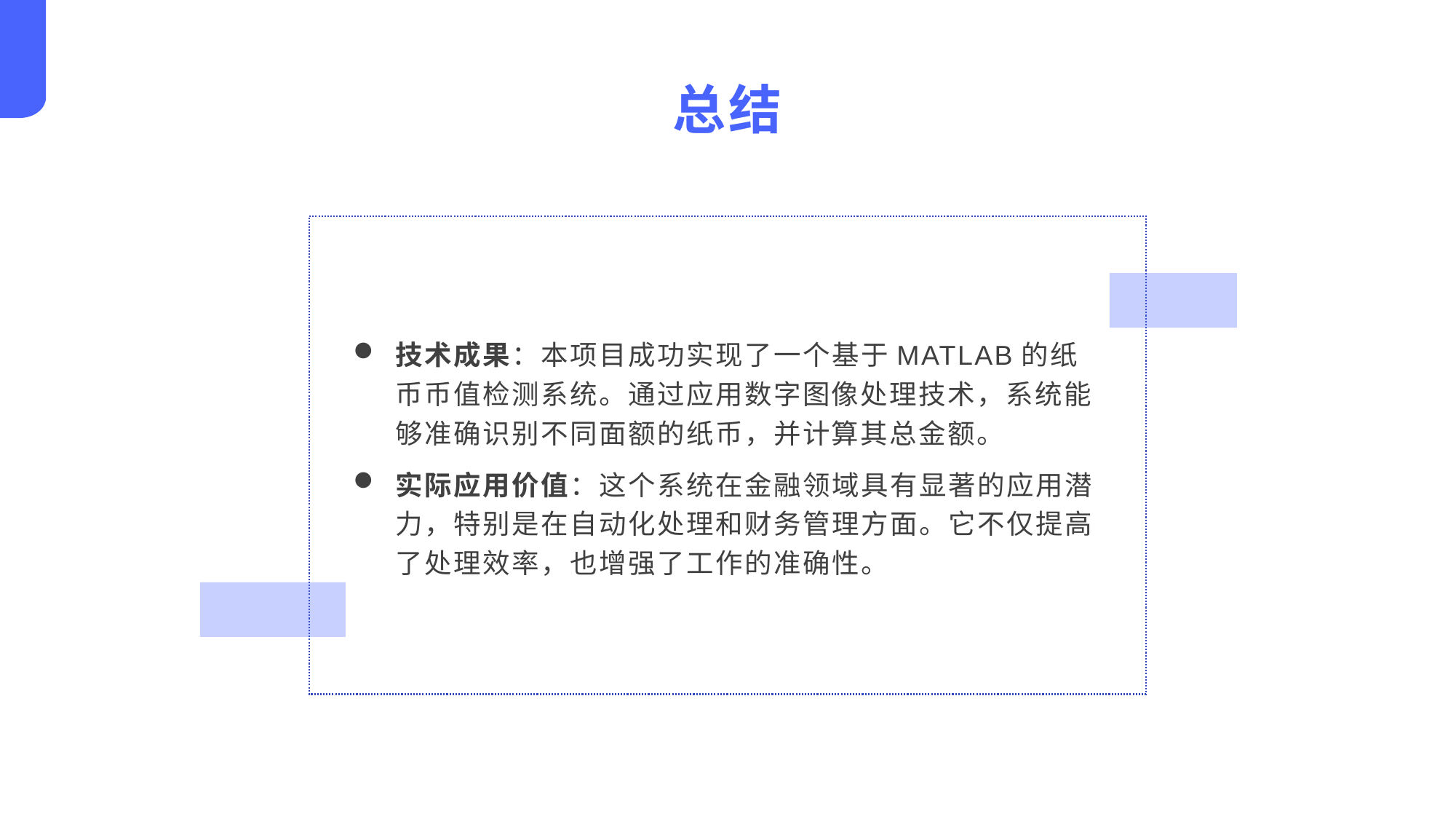

总结

技术成果：本项目成功实现了一个基于MATLAB的纸币币值检测系统。通过应用数字图像处理技术，系统能够准确识别不同面额的纸币，并计算其总金额。
实际应用价值：这个系统在金融领域具有显著的应用潜力，特别是在自动化处理和财务管理方面。它不仅提高了处理效率，也增强了工作的准确性。